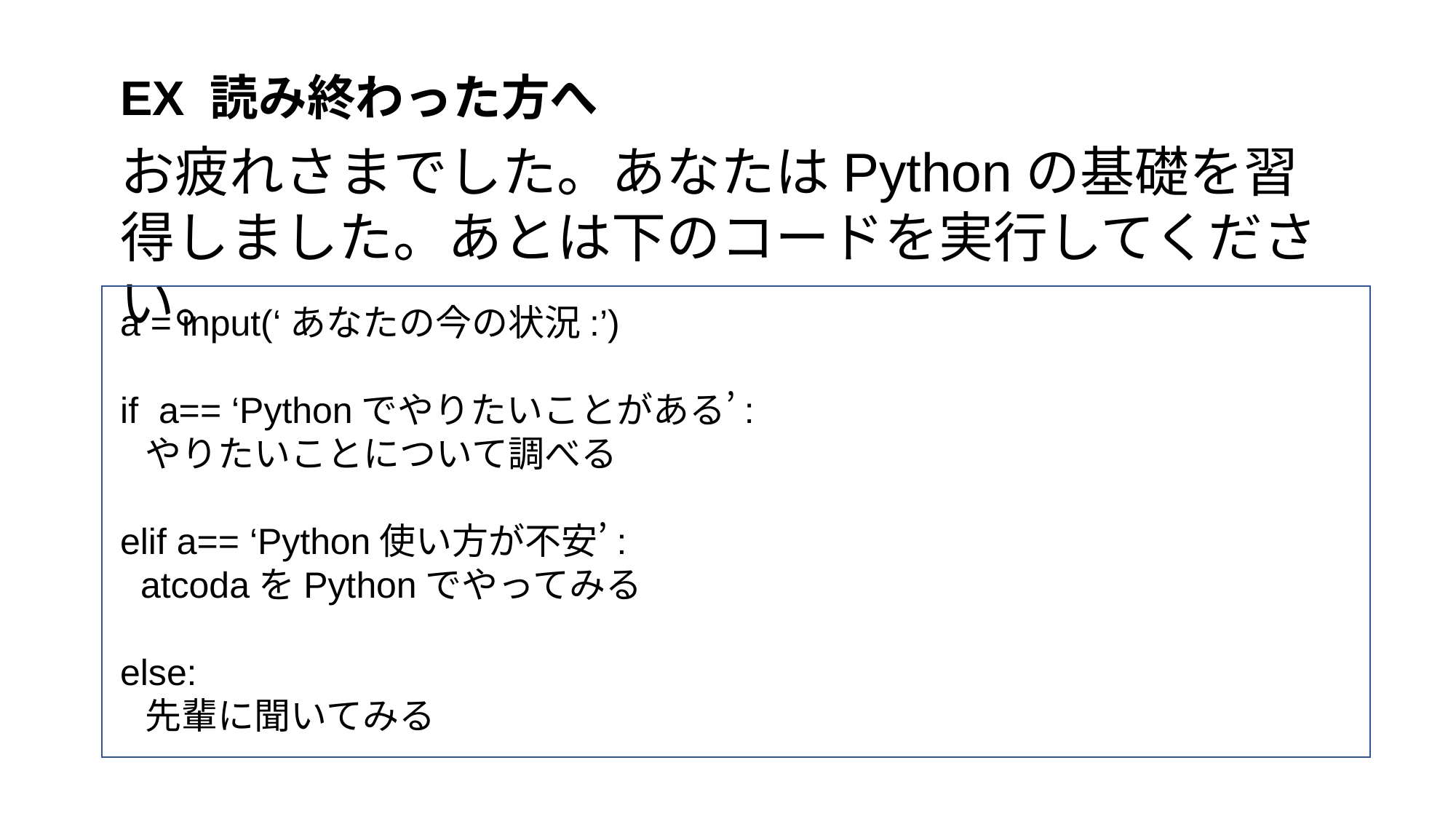

EX 読み終わった方へ
お疲れさまでした。あなたはPythonの基礎を習得しました。あとは下のコードを実行してください。

a = input(‘あなたの今の状況:’)

if  a== ‘Pythonでやりたいことがある’:
  やりたいことについて調べる

elif a== ‘Python使い方が不安’:
  atcodaをPythonでやってみる

else:
  先輩に聞いてみる